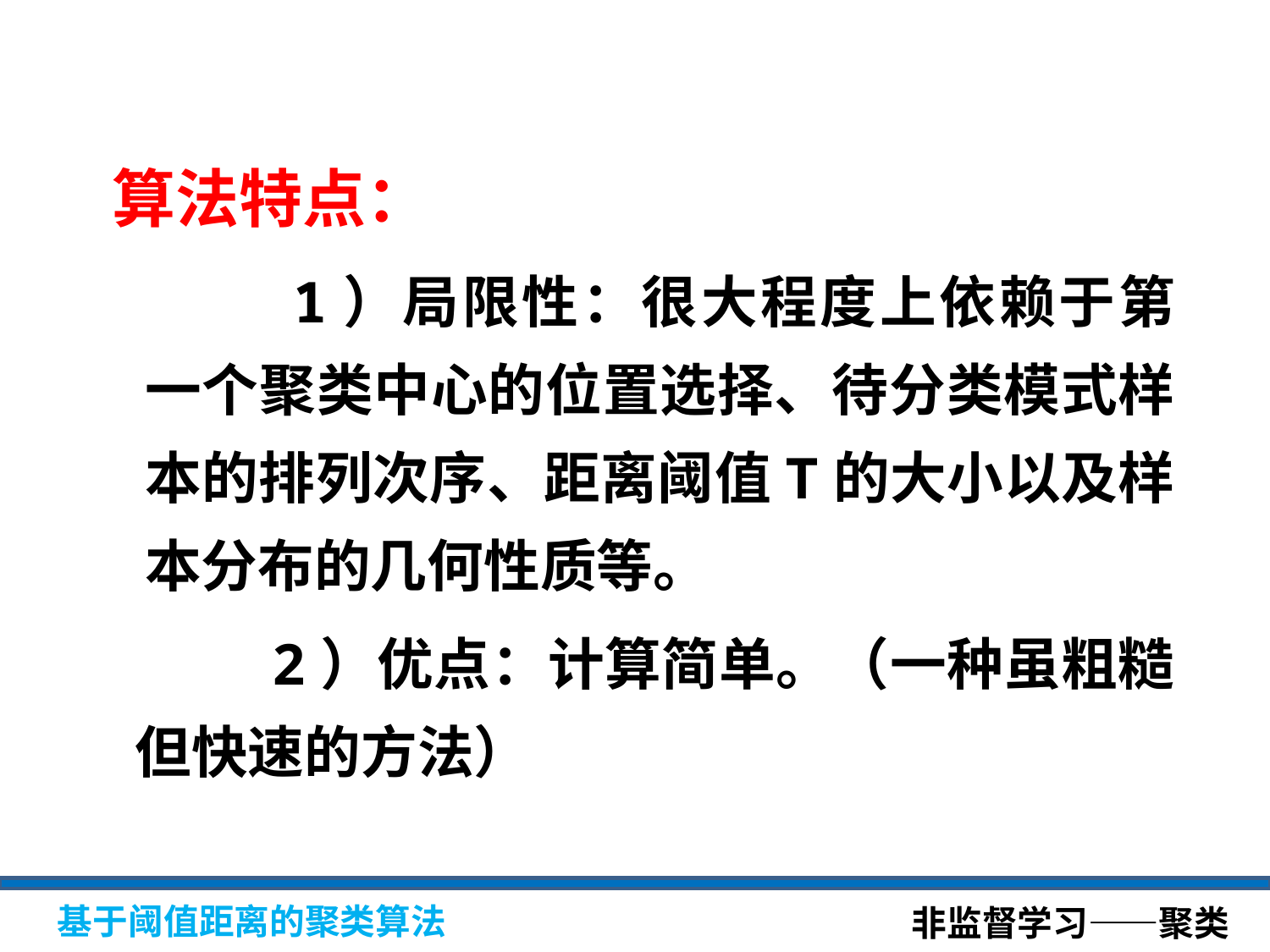

算法特点：
    1）局限性：很大程度上依赖于第一个聚类中心的位置选择、待分类模式样本的排列次序、距离阈值T的大小以及样本分布的几何性质等。
    2）优点：计算简单。（一种虽粗糙但快速的方法）

非监督学习——聚类
基于阈值距离的聚类算法